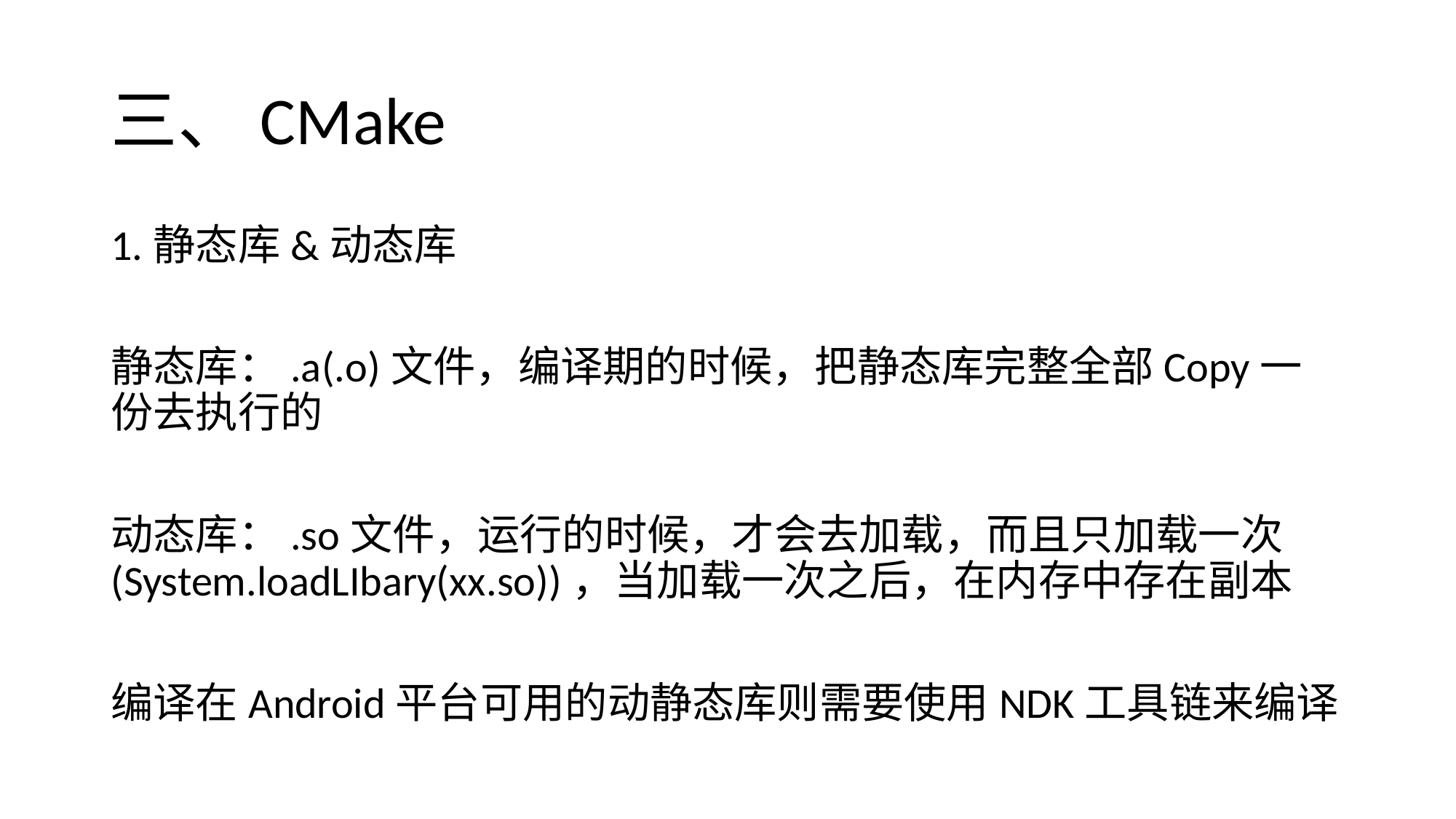

# 三、CMake
1.静态库&动态库

静态库：.a(.o)文件，编译期的时候，把静态库完整全部Copy一份去执行的

动态库：.so文件，运行的时候，才会去加载，而且只加载一次(System.loadLIbary(xx.so))，当加载一次之后，在内存中存在副本

编译在Android平台可用的动静态库则需要使用NDK工具链来编译